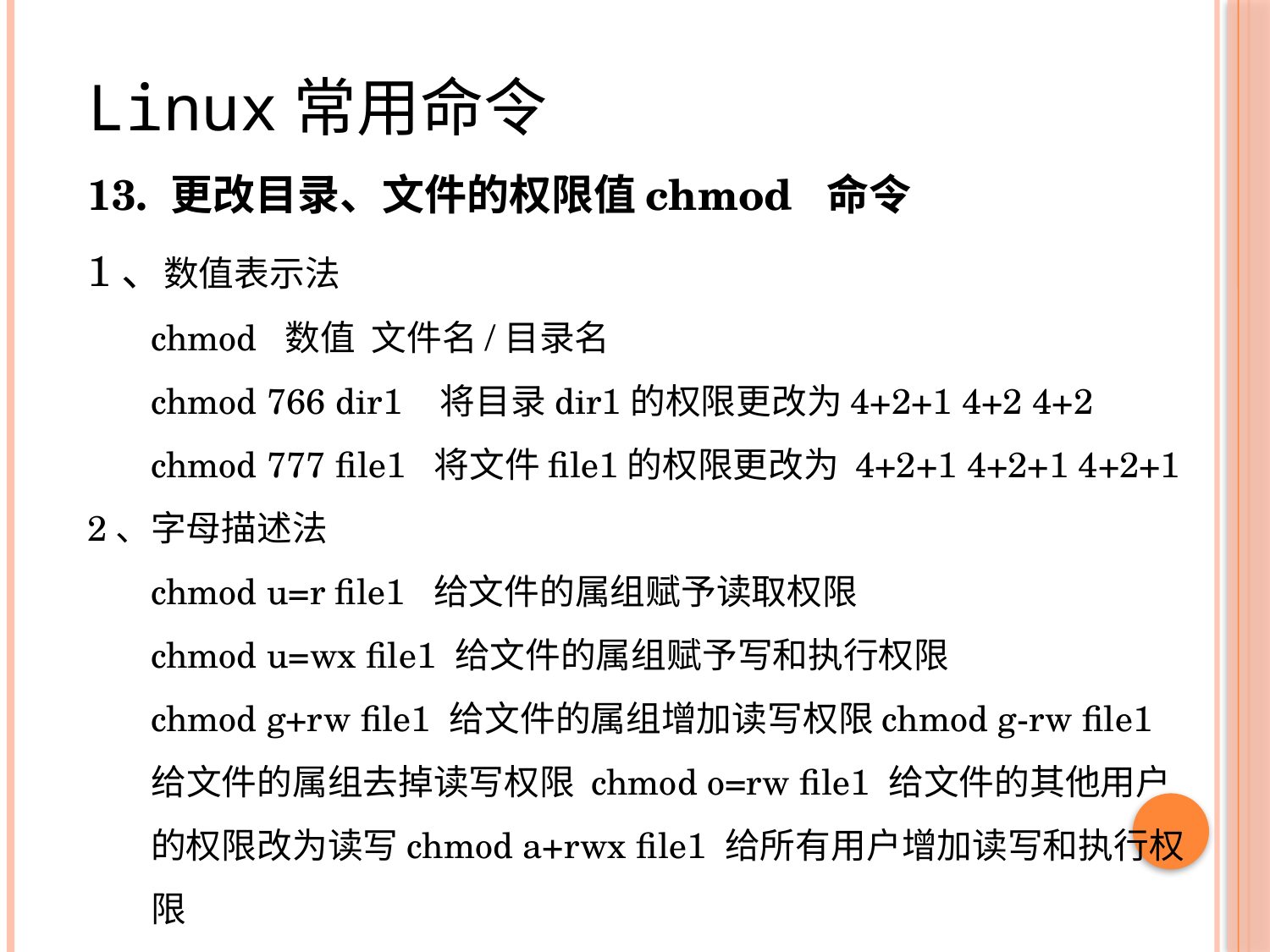

Linux常用命令
13. 更改目录、文件的权限值chmod  命令
1、数值表示法
chmod  数值  文件名/目录名
chmod 766 dir1   将目录dir1的权限更改为4+2+1 4+2 4+2
chmod 777 file1  将文件file1的权限更改为 4+2+1 4+2+1 4+2+1
2、字母描述法
chmod u=r file1  给文件的属组赋予读取权限
chmod u=wx file1 给文件的属组赋予写和执行权限
chmod g+rw file1 给文件的属组增加读写权限chmod g-rw file1 给文件的属组去掉读写权限 chmod o=rw file1 给文件的其他用户的权限改为读写chmod a+rwx file1 给所有用户增加读写和执行权限